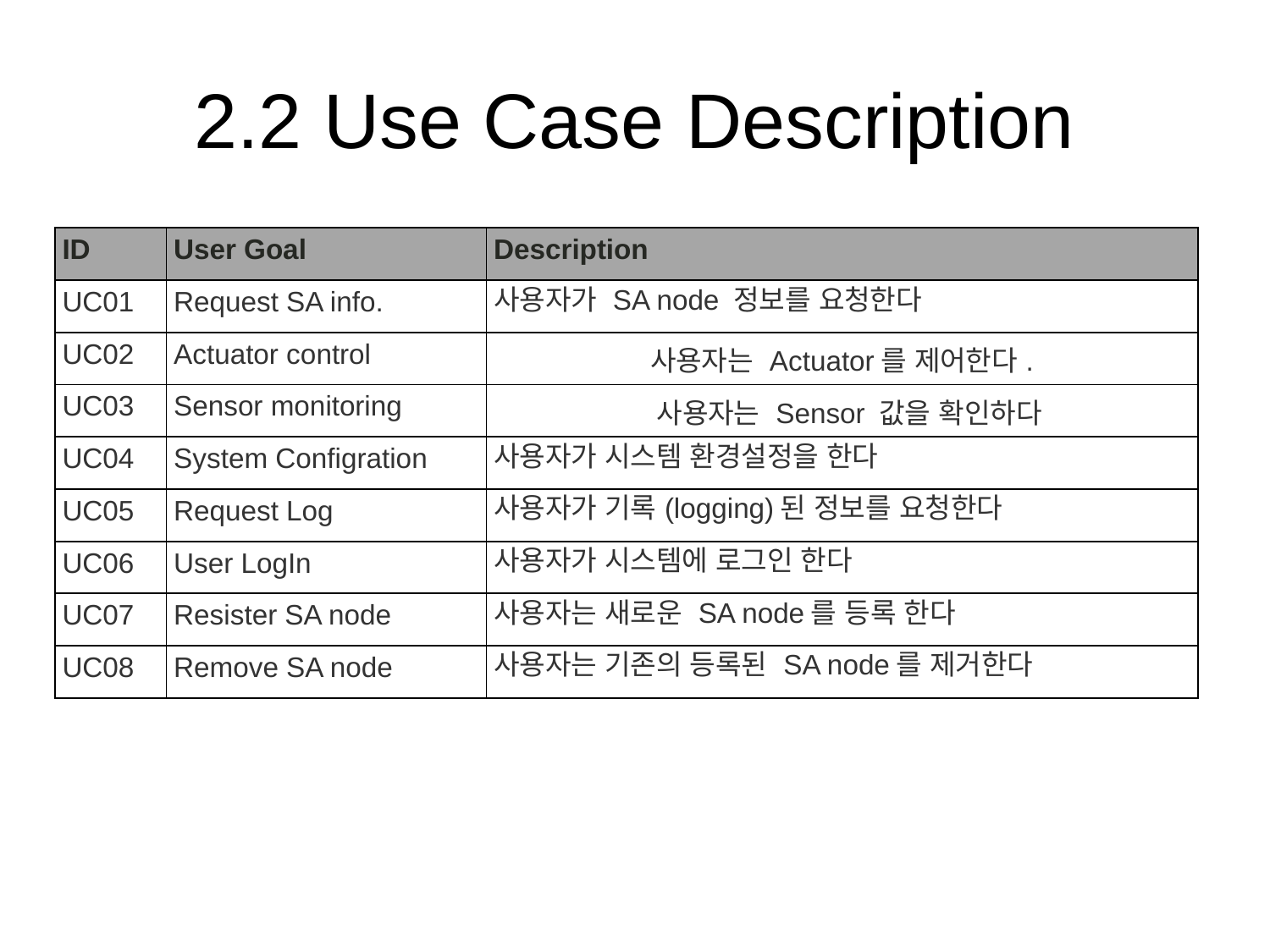

# 2.2 Use Case Description
Summary of whole use case description
| ID | User Goal | Description |
| --- | --- | --- |
| UC01 | Request SA info. | 사용자가 SA node 정보를 요청한다 |
| UC02 | Actuator control | 사용자는 Actuator를 제어한다. |
| UC03 | Sensor monitoring | 사용자는 Sensor 값을 확인하다 |
| UC04 | System Configration | 사용자가 시스템 환경설정을 한다 |
| UC05 | Request Log | 사용자가 기록(logging)된 정보를 요청한다 |
| UC06 | User LogIn | 사용자가 시스템에 로그인 한다 |
| UC07 | Resister SA node | 사용자는 새로운 SA node를 등록 한다 |
| UC08 | Remove SA node | 사용자는 기존의 등록된 SA node를 제거한다 |